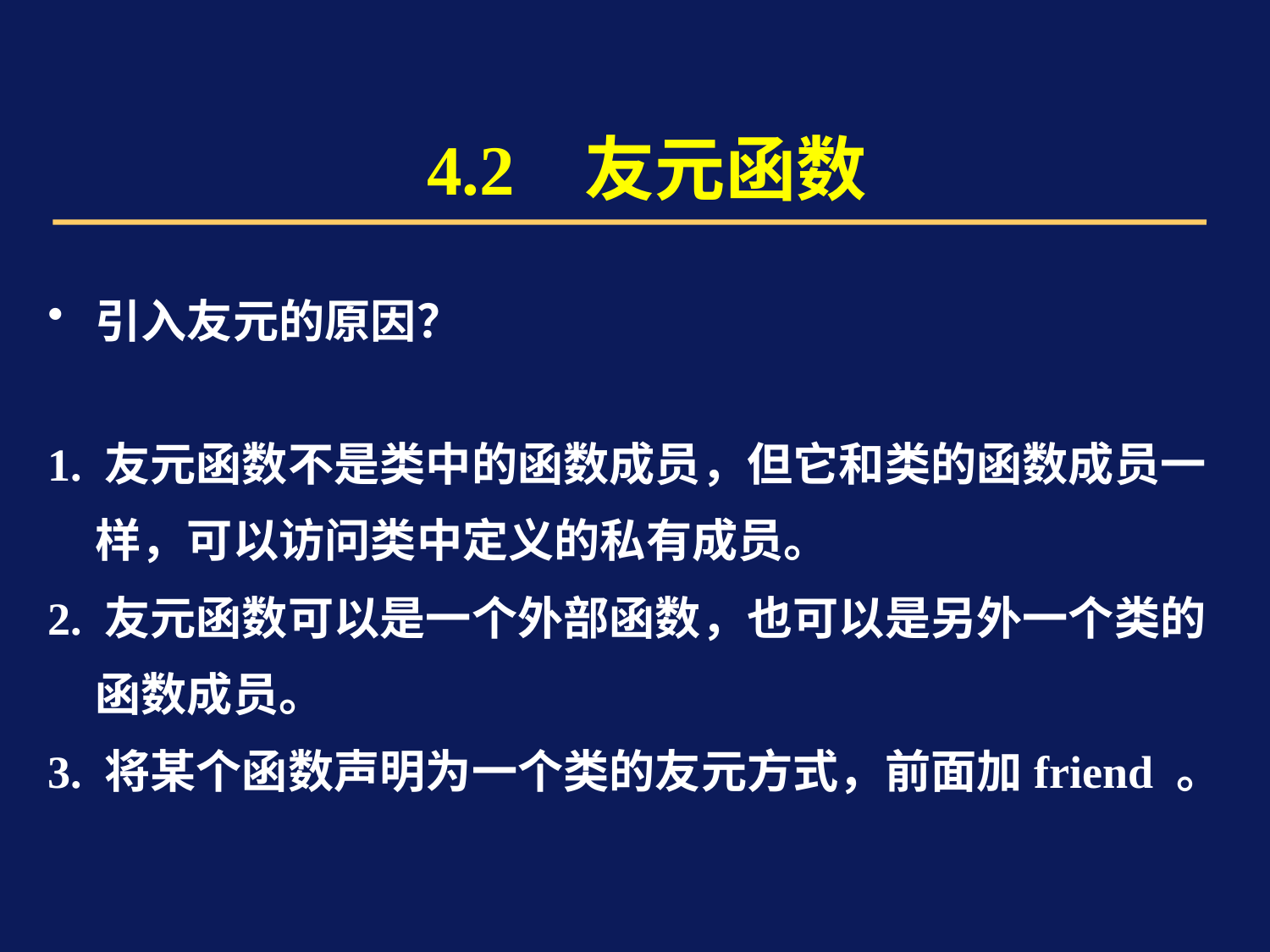

# 4.2   友元函数
引入友元的原因？

1. 友元函数不是类中的函数成员，但它和类的函数成员一样，可以访问类中定义的私有成员。
2. 友元函数可以是一个外部函数，也可以是另外一个类的函数成员。
3. 将某个函数声明为一个类的友元方式，前面加friend 。
12